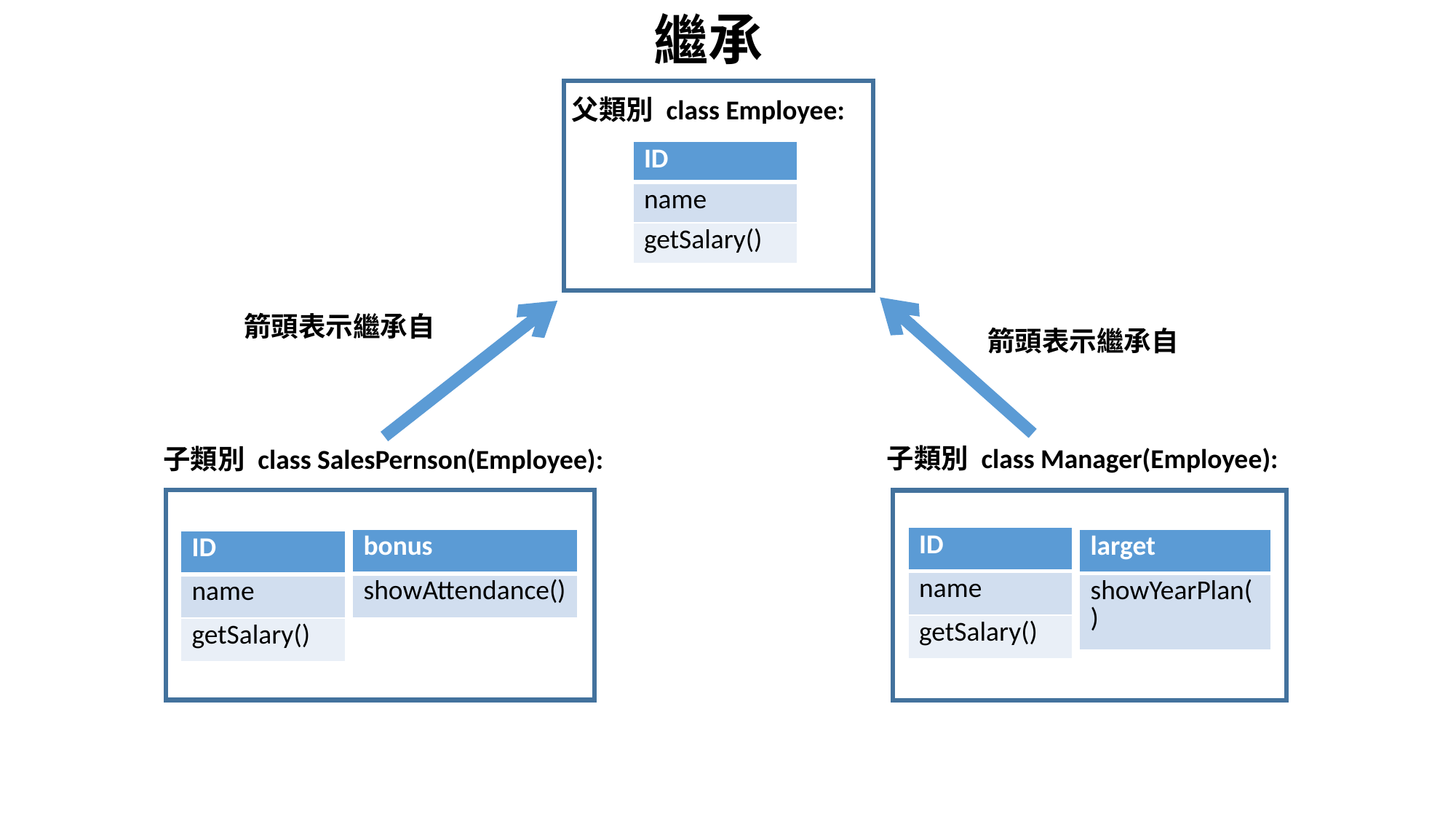

繼承

父類別 class Employee:
| ID |
| --- |
| name |
| getSalary() |
箭頭表示繼承自
箭頭表示繼承自
子類別 class Manager(Employee):
子類別 class SalesPernson(Employee):

| ID |
| --- |
| name |
| getSalary() |
| larget |
| --- |
| showYearPlan() |
| bonus |
| --- |
| showAttendance() |
| ID |
| --- |
| name |
| getSalary() |